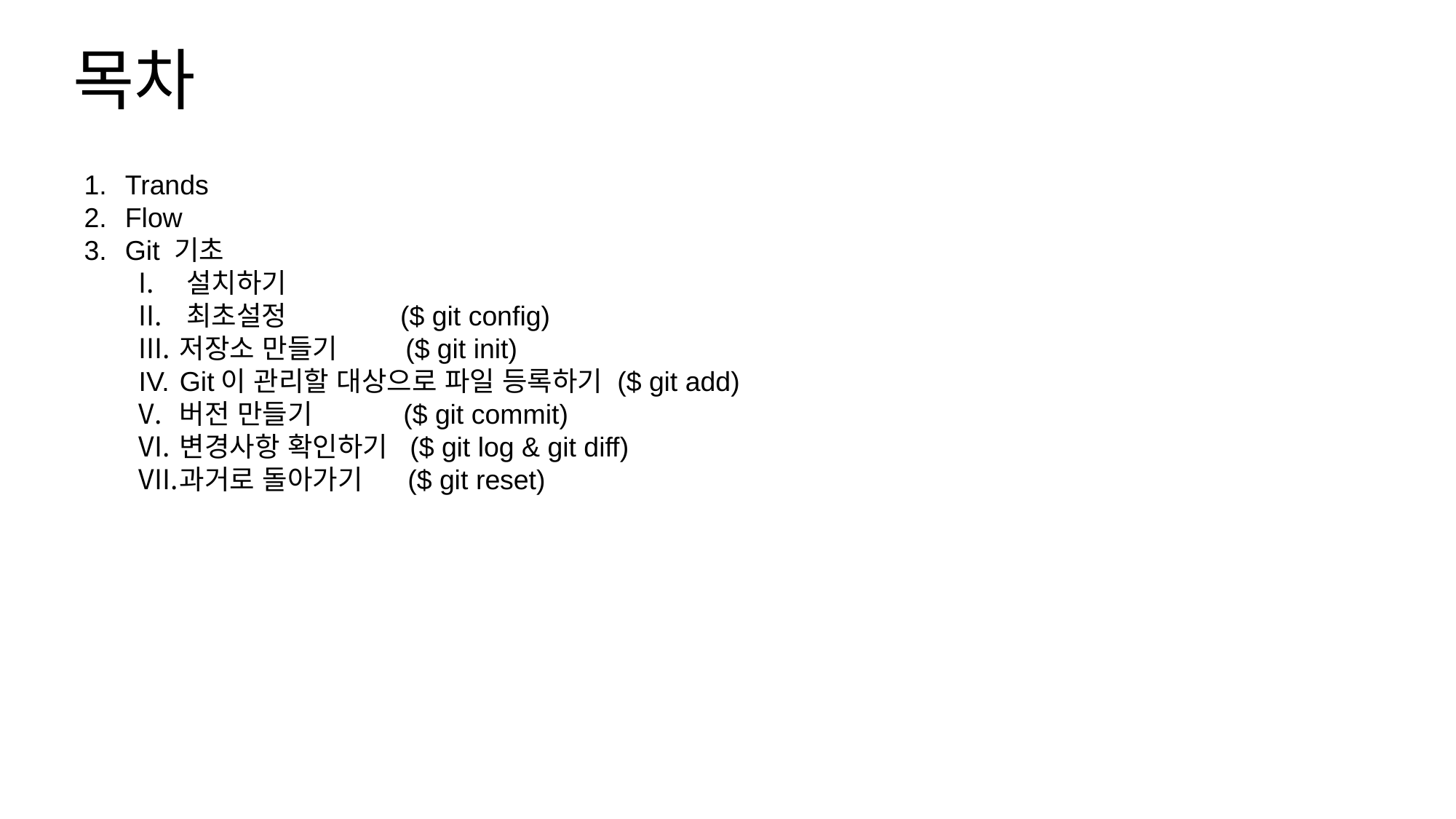

# 목차
Trands
Flow
Git 기초
설치하기
최초설정              ($ git config)
저장소 만들기        ($ git init)
Git이 관리할 대상으로 파일 등록하기 ($ git add)
버전 만들기           ($ git commit)
변경사항 확인하기  ($ git log & git diff)
과거로 돌아가기     ($ git reset)